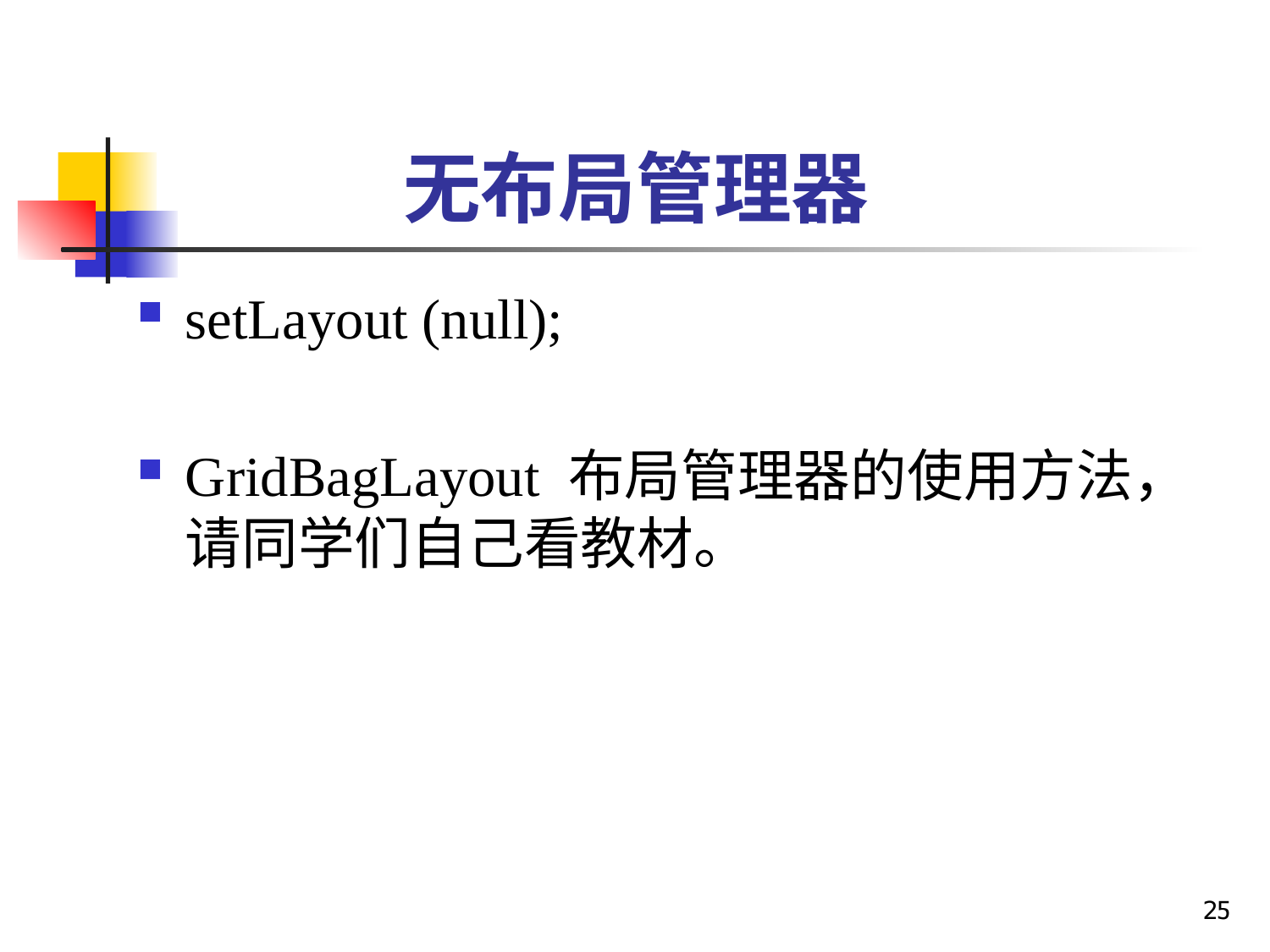

# 无布局管理器
setLayout (null);

GridBagLayout 布局管理器的使用方法，请同学们自己看教材。
25